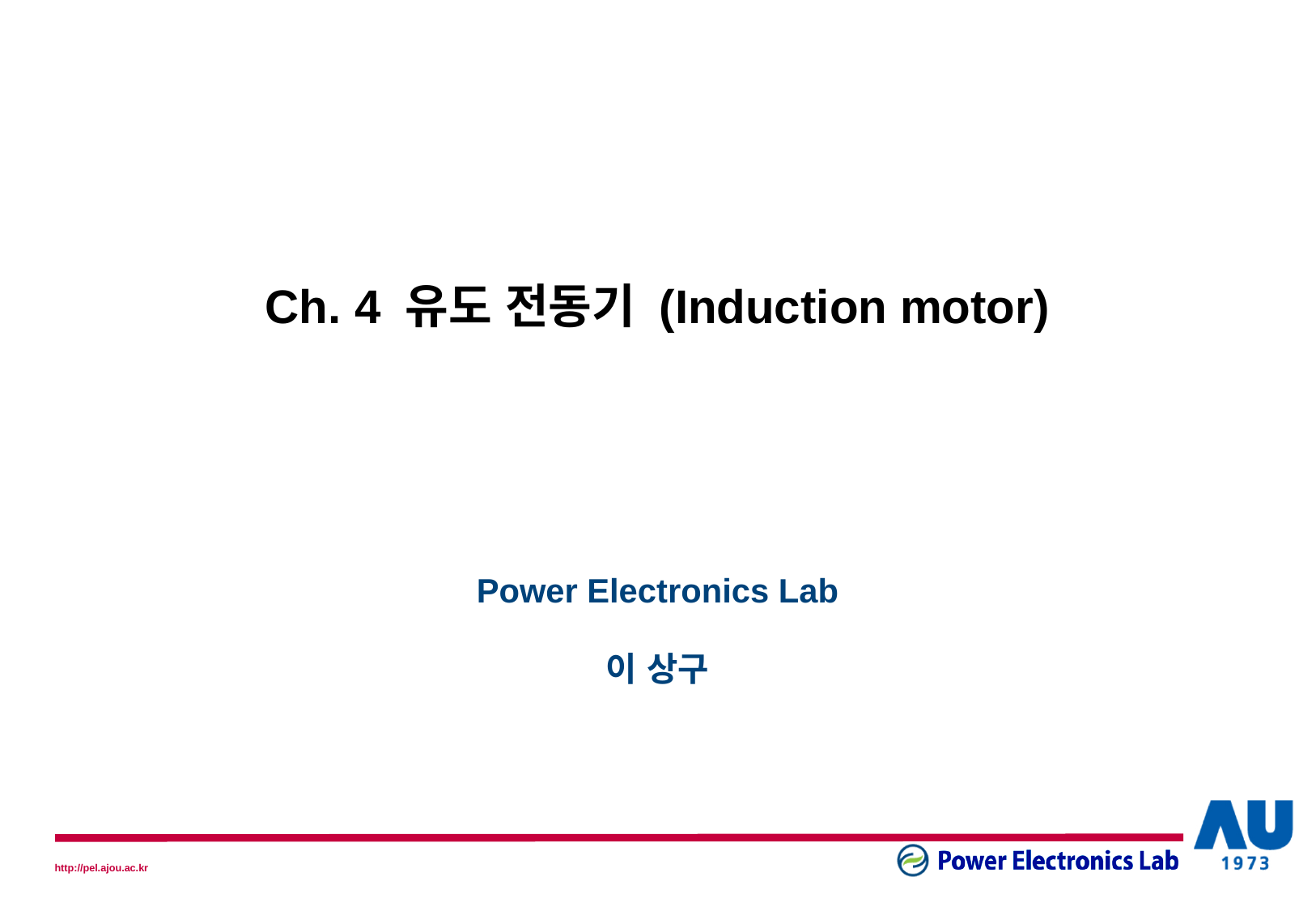

# Ch. 4 유도 전동기 (Induction motor)
Power Electronics Lab

이 상구